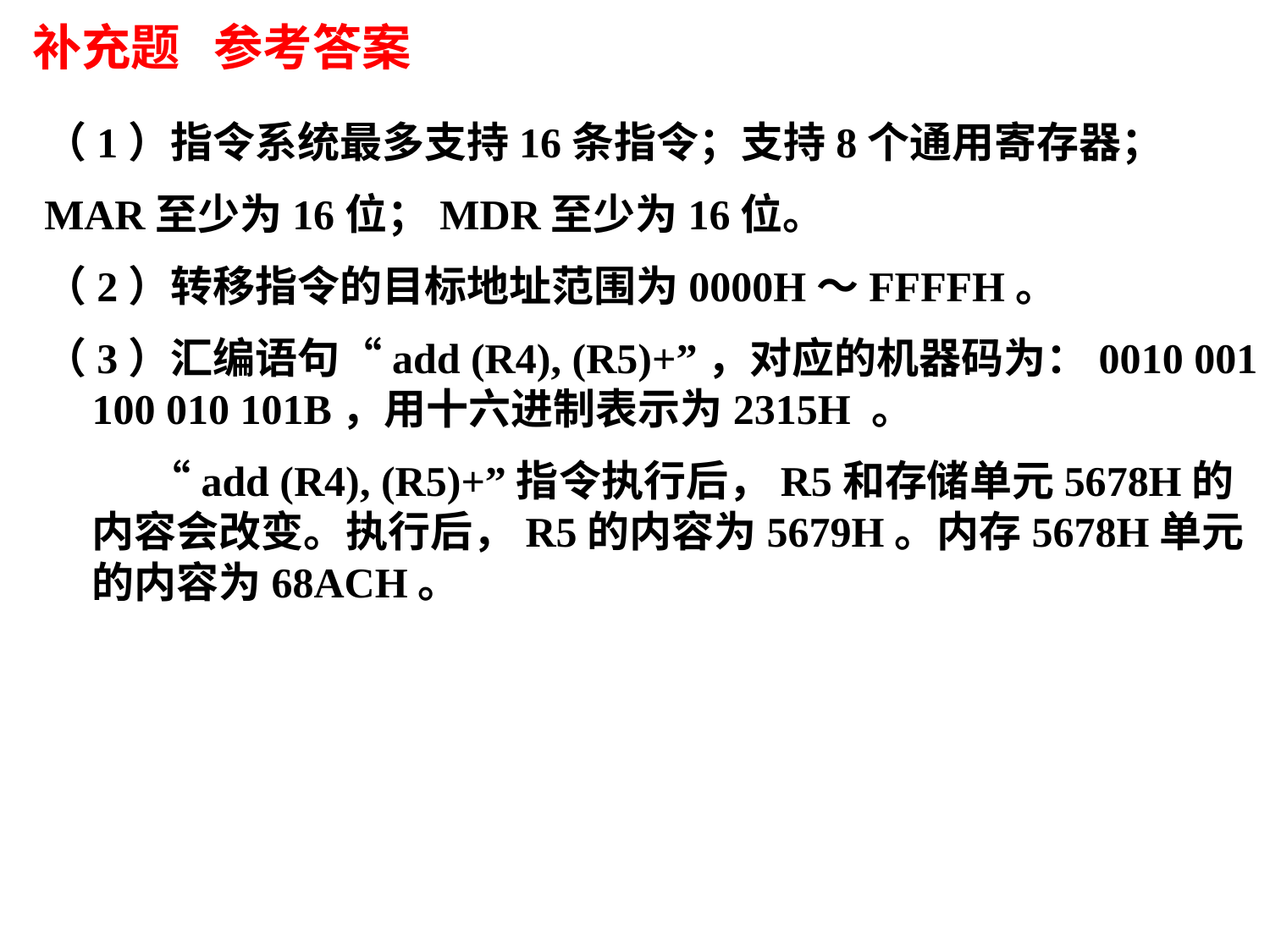

补充题   参考答案
（1）指令系统最多支持16条指令；支持8个通用寄存器；
MAR至少为16位；MDR至少为16位。
（2）转移指令的目标地址范围为0000H～FFFFH。
（3）汇编语句“add (R4), (R5)+”，对应的机器码为：0010 001 100 010 101B，用十六进制表示为2315H 。
 　　“add (R4), (R5)+”指令执行后，R5和存储单元5678H的内容会改变。执行后，R5的内容为5679H。内存5678H单元的内容为68ACH。